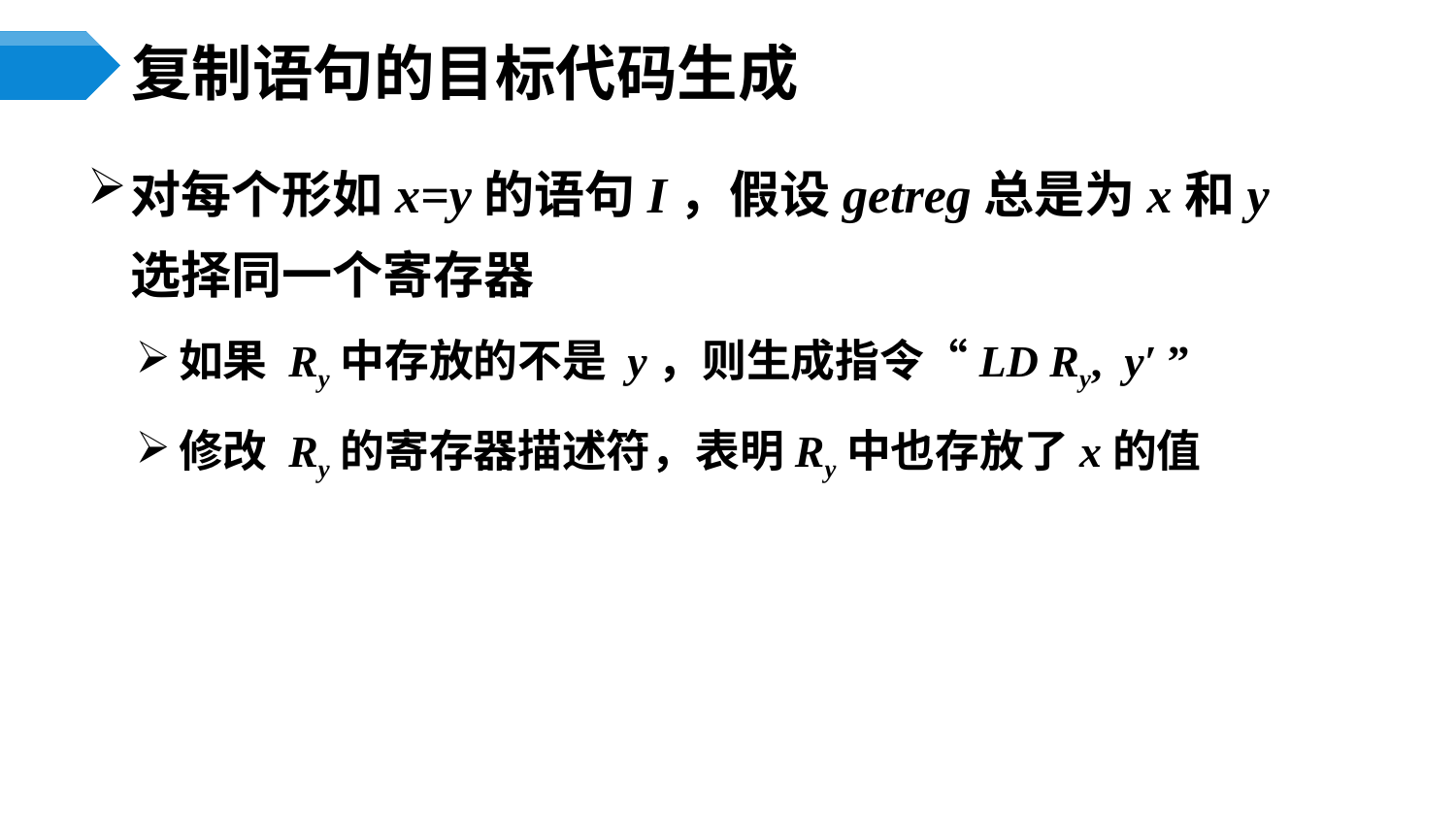

# 复制语句的目标代码生成
对每个形如x=y的语句I，假设getreg总是为x和y选择同一个寄存器
如果 Ry中存放的不是 y，则生成指令“LD Ry,  y′ ”
修改 Ry的寄存器描述符，表明Ry中也存放了x的值